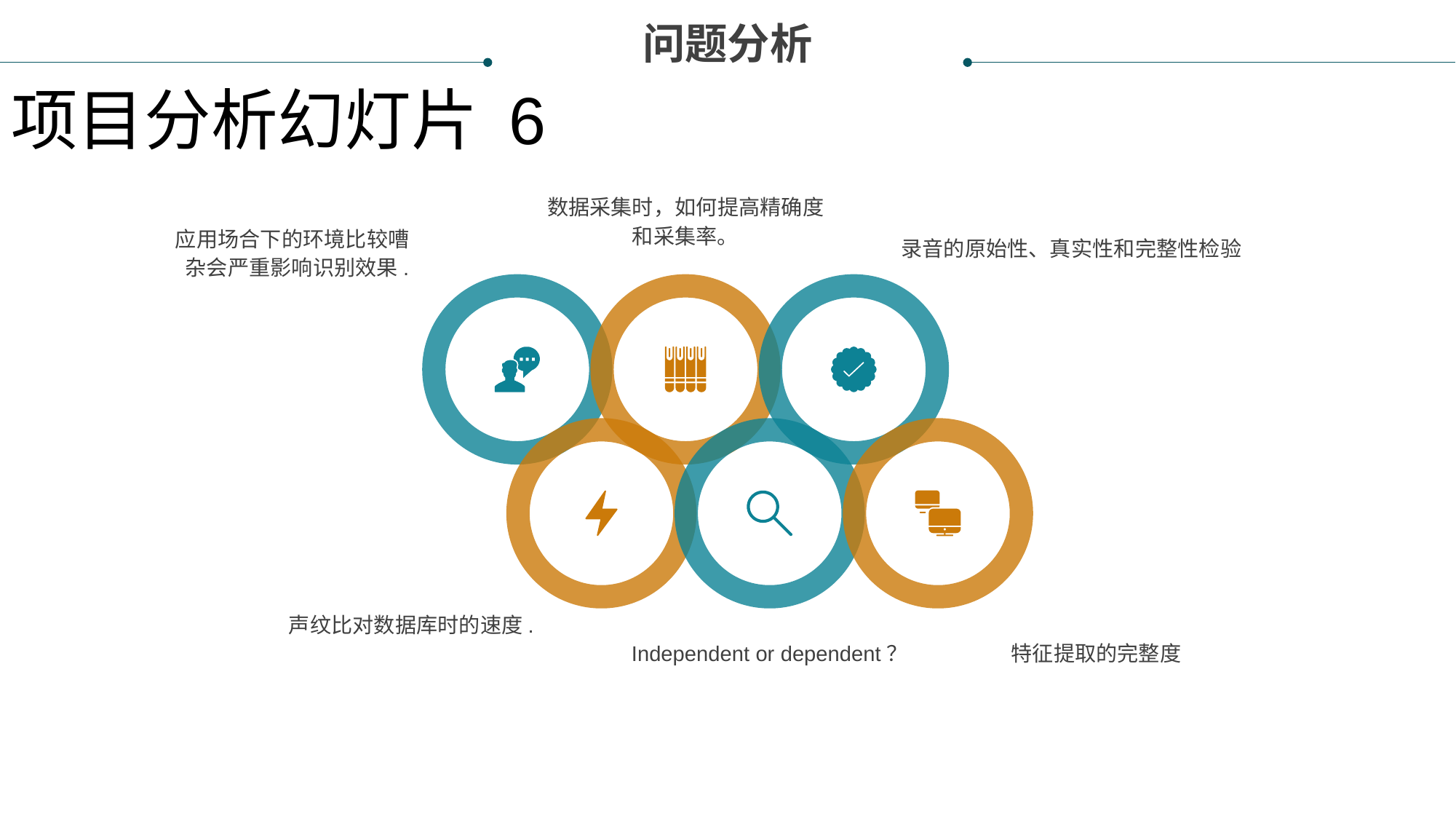

问题分析
项目分析幻灯片 6
数据采集时，如何提高精确度和采集率。
应用场合下的环境比较嘈杂会严重影响识别效果.
录音的原始性、真实性和完整性检验

声纹比对数据库时的速度.
Independent or dependent？
特征提取的完整度